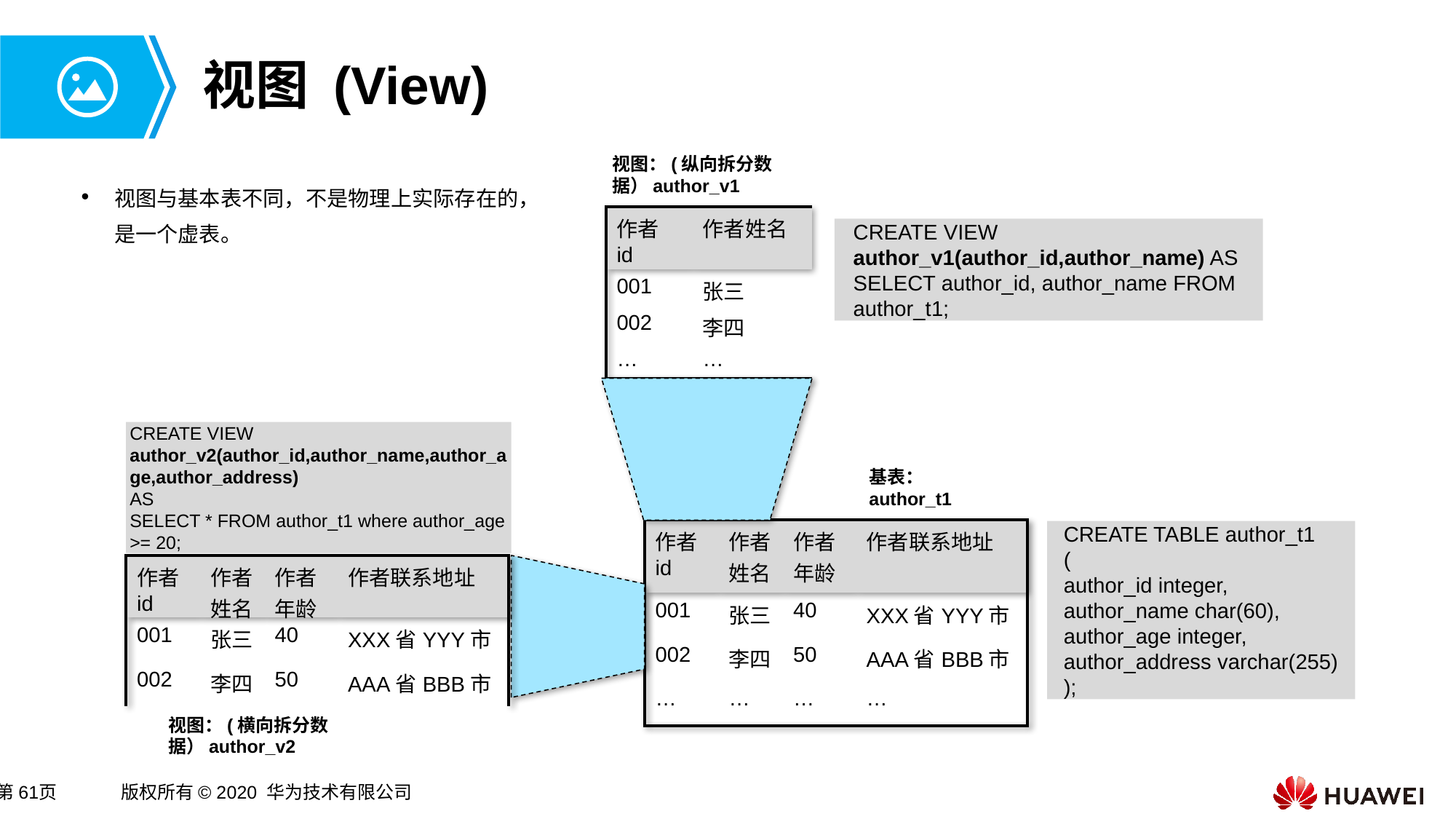

# 视图 (View)
视图：(纵向拆分数据）author_v1
视图与基本表不同，不是物理上实际存在的，是一个虚表。
| 作者id | 作者姓名 |
| --- | --- |
| 001 | 张三 |
| 002 | 李四 |
| … | … |
CREATE VIEW author_v1(author_id,author_name) AS
SELECT author_id, author_name FROM author_t1;

CREATE VIEW author_v2(author_id,author_name,author_age,author_address)
AS
SELECT * FROM author_t1 where author_age >= 20;
基表：author_t1
| 作者id | 作者姓名 | 作者年龄 | 作者联系地址 |
| --- | --- | --- | --- |
| 001 | 张三 | 40 | XXX省YYY市 |
| 002 | 李四 | 50 | AAA省BBB市 |
| … | … | … | … |
CREATE TABLE author_t1
(
author_id integer,
author_name char(60),
author_age integer,
author_address varchar(255)
);
| 作者id | 作者姓名 | 作者年龄 | 作者联系地址 |
| --- | --- | --- | --- |
| 001 | 张三 | 40 | XXX省YYY市 |
| 002 | 李四 | 50 | AAA省BBB市 |

视图：(横向拆分数据）author_v2